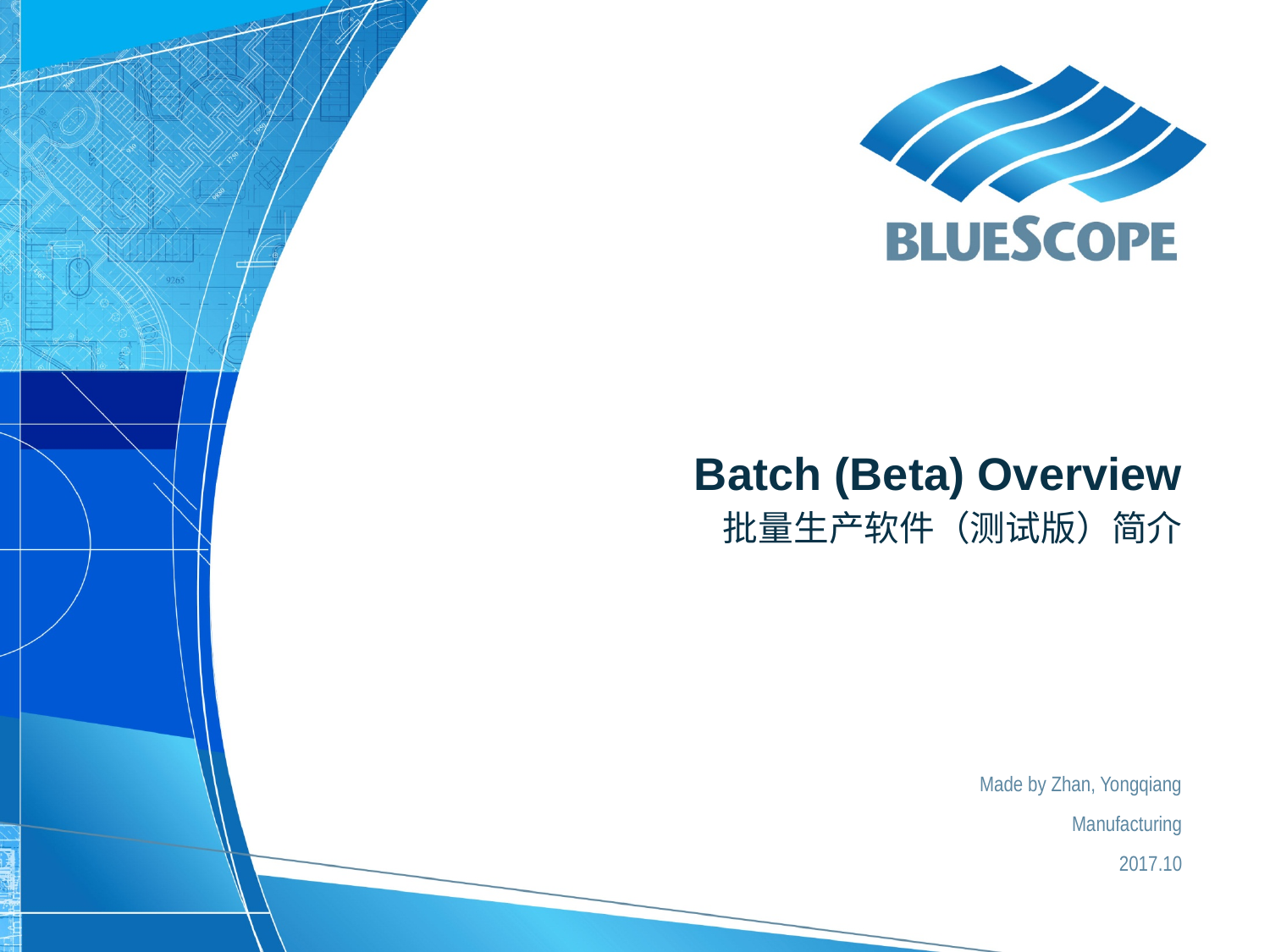

# Batch (Beta) Overview
批量生产软件（测试版）简介
Made by Zhan, Yongqiang
Manufacturing
2017.10